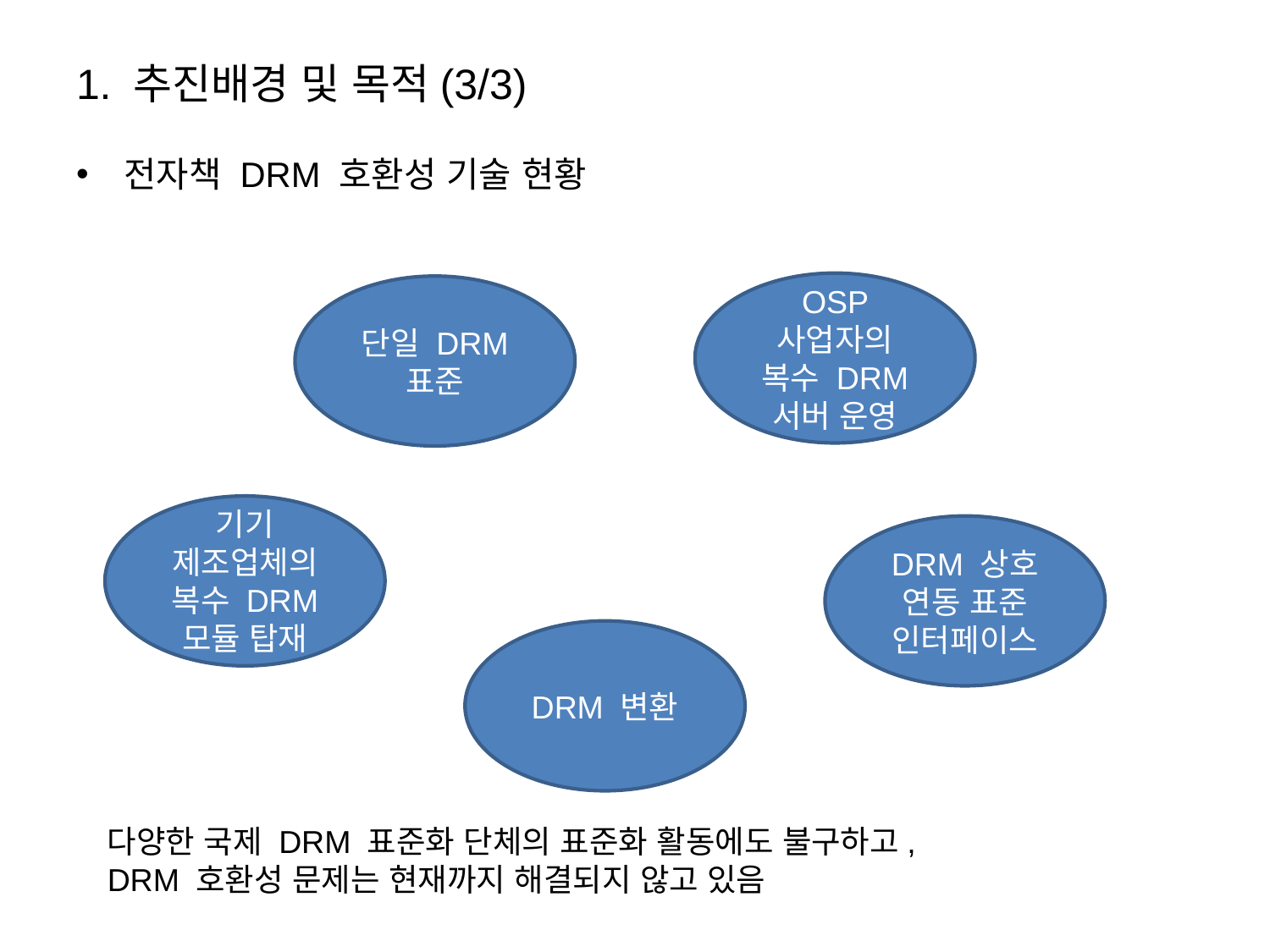

# 1. 추진배경 및 목적(3/3)
전자책 DRM 호환성 기술 현황
OSP 사업자의 복수 DRM 서버 운영
단일 DRM 표준
기기 제조업체의 복수 DRM 모듈 탑재
DRM 상호 연동 표준 인터페이스
DRM 변환
다양한 국제 DRM 표준화 단체의 표준화 활동에도 불구하고,
DRM 호환성 문제는 현재까지 해결되지 않고 있음